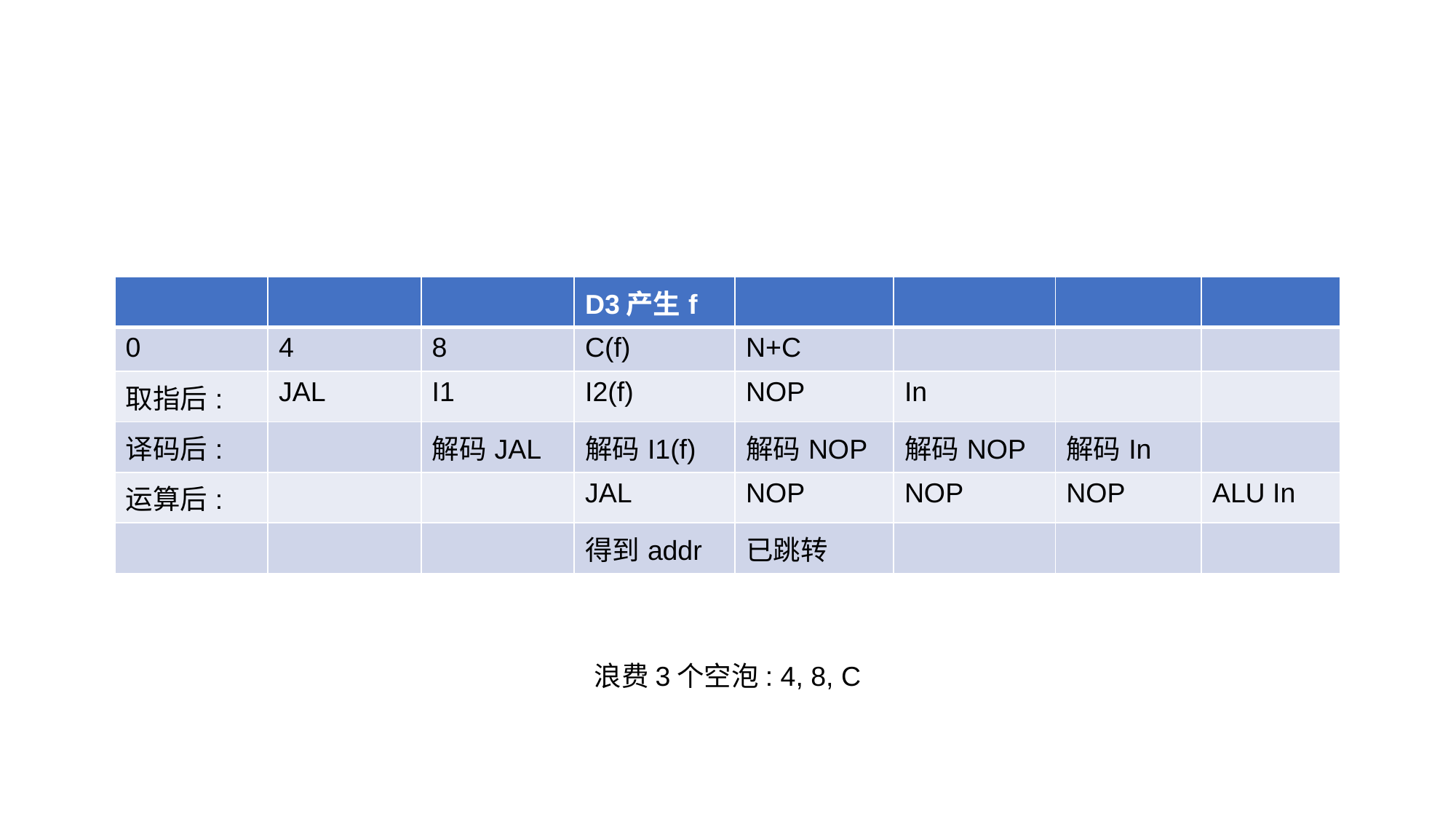

|  |  |  | D3产生f |  |  |  |  |
| --- | --- | --- | --- | --- | --- | --- | --- |
| 0 | 4 | 8 | C(f) | N+C |  |  |  |
| 取指后: | JAL | I1 | I2(f) | NOP | In |  |  |
| 译码后: |  | 解码JAL | 解码I1(f) | 解码NOP | 解码NOP | 解码In |  |
| 运算后: |  |  | JAL | NOP | NOP | NOP | ALU In |
|  |  |  | 得到addr | 已跳转 |  |  |  |
浪费3个空泡: 4, 8, C